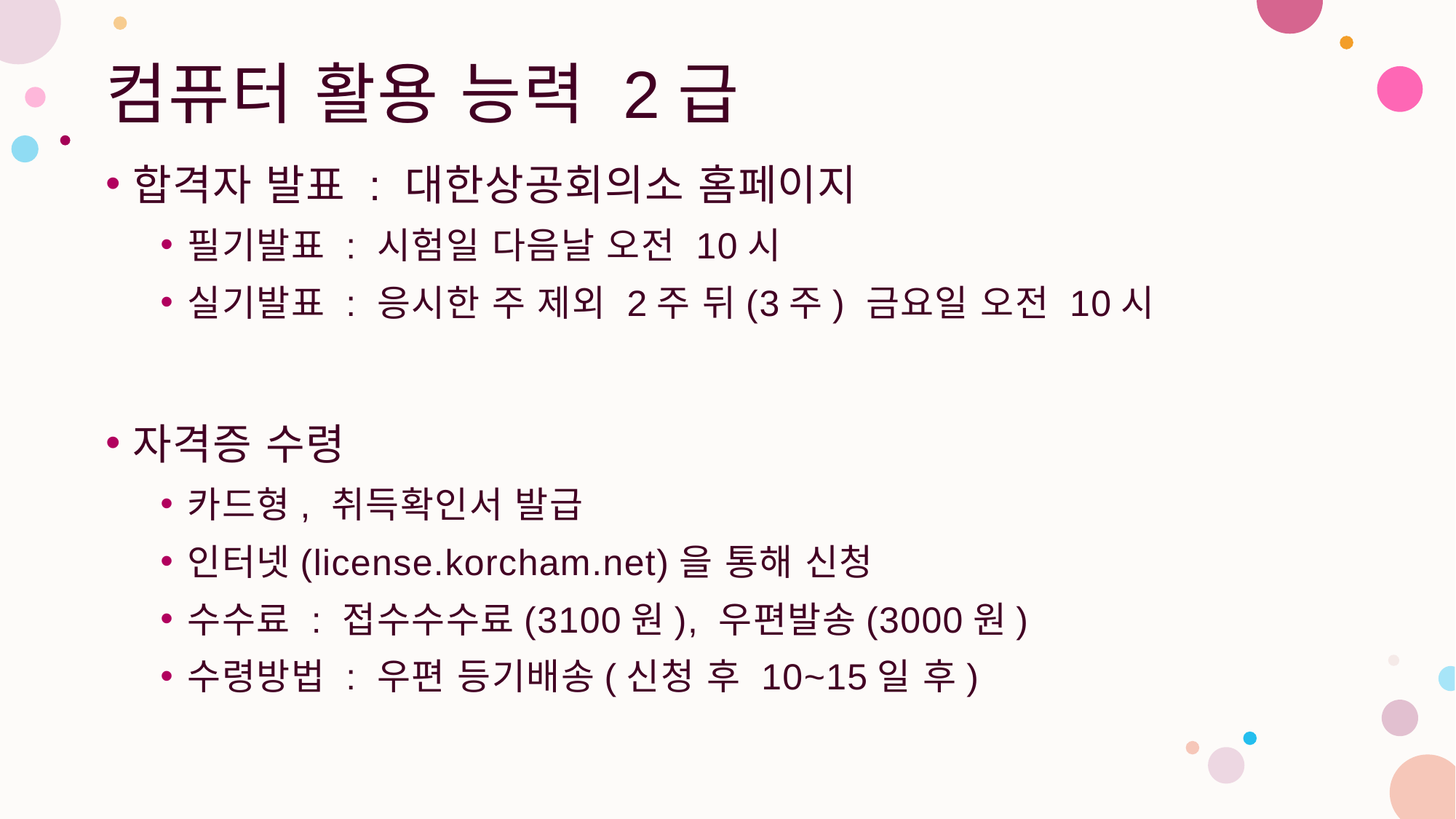

# 컴퓨터 활용 능력 2급
합격자 발표 : 대한상공회의소 홈페이지
필기발표 : 시험일 다음날 오전 10시
실기발표 : 응시한 주 제외 2주 뒤(3주) 금요일 오전 10시

자격증 수령
카드형, 취득확인서 발급
인터넷(license.korcham.net)을 통해 신청
수수료 : 접수수수료(3100원), 우편발송(3000원)
수령방법 : 우편 등기배송(신청 후 10~15일 후)